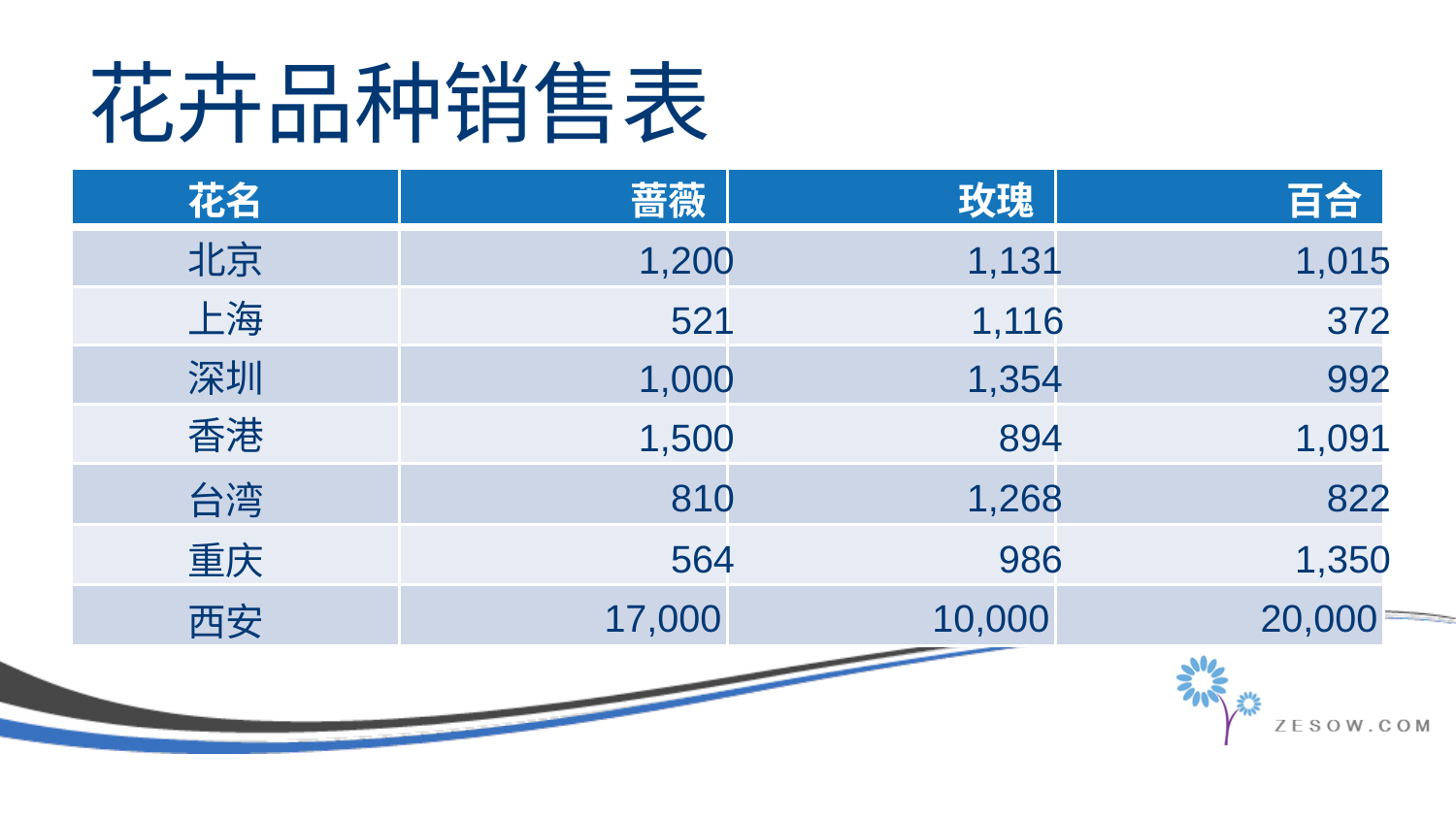

# 花卉品种销售表

花名
蔷薇
玫瑰
百合

北京
1,200
1,131
1,015

上海
521
1,116
372

深圳
1,000
1,354
992

香港
1,500
894
1,091

810
1,268
822
台湾

564
986
1,350
重庆

17,000
10,000
20,000
西安